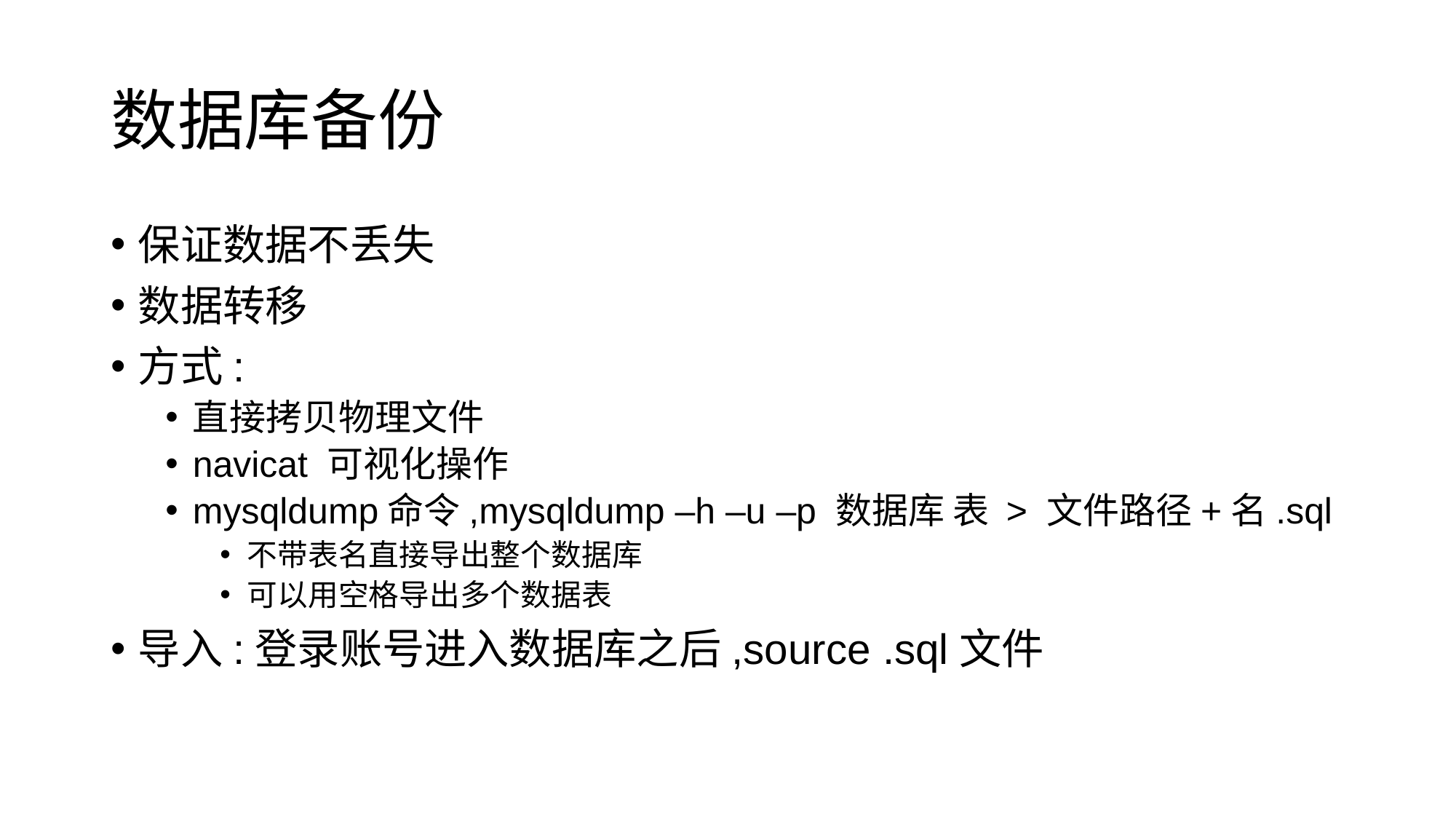

# 数据库备份
保证数据不丢失
数据转移
方式:
直接拷贝物理文件
navicat 可视化操作
mysqldump命令,mysqldump –h –u –p 数据库 表 > 文件路径+名.sql
不带表名直接导出整个数据库
可以用空格导出多个数据表
导入:登录账号进入数据库之后,source .sql文件